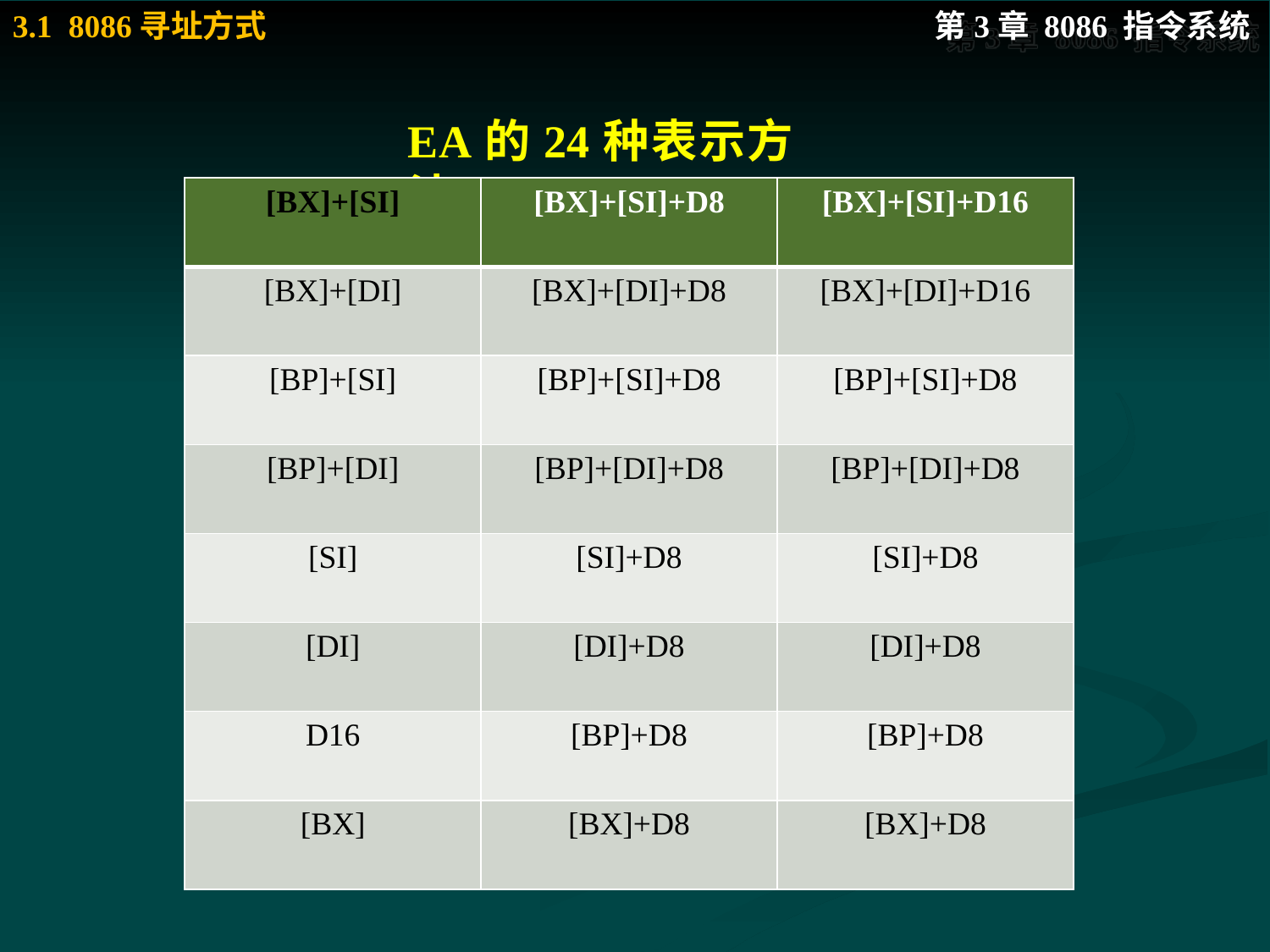

EA的24种表示方法
| [BX]+[SI] | [BX]+[SI]+D8 | [BX]+[SI]+D16 |
| --- | --- | --- |
| [BX]+[DI] | [BX]+[DI]+D8 | [BX]+[DI]+D16 |
| [BP]+[SI] | [BP]+[SI]+D8 | [BP]+[SI]+D8 |
| [BP]+[DI] | [BP]+[DI]+D8 | [BP]+[DI]+D8 |
| [SI] | [SI]+D8 | [SI]+D8 |
| [DI] | [DI]+D8 | [DI]+D8 |
| D16 | [BP]+D8 | [BP]+D8 |
| [BX] | [BX]+D8 | [BX]+D8 |